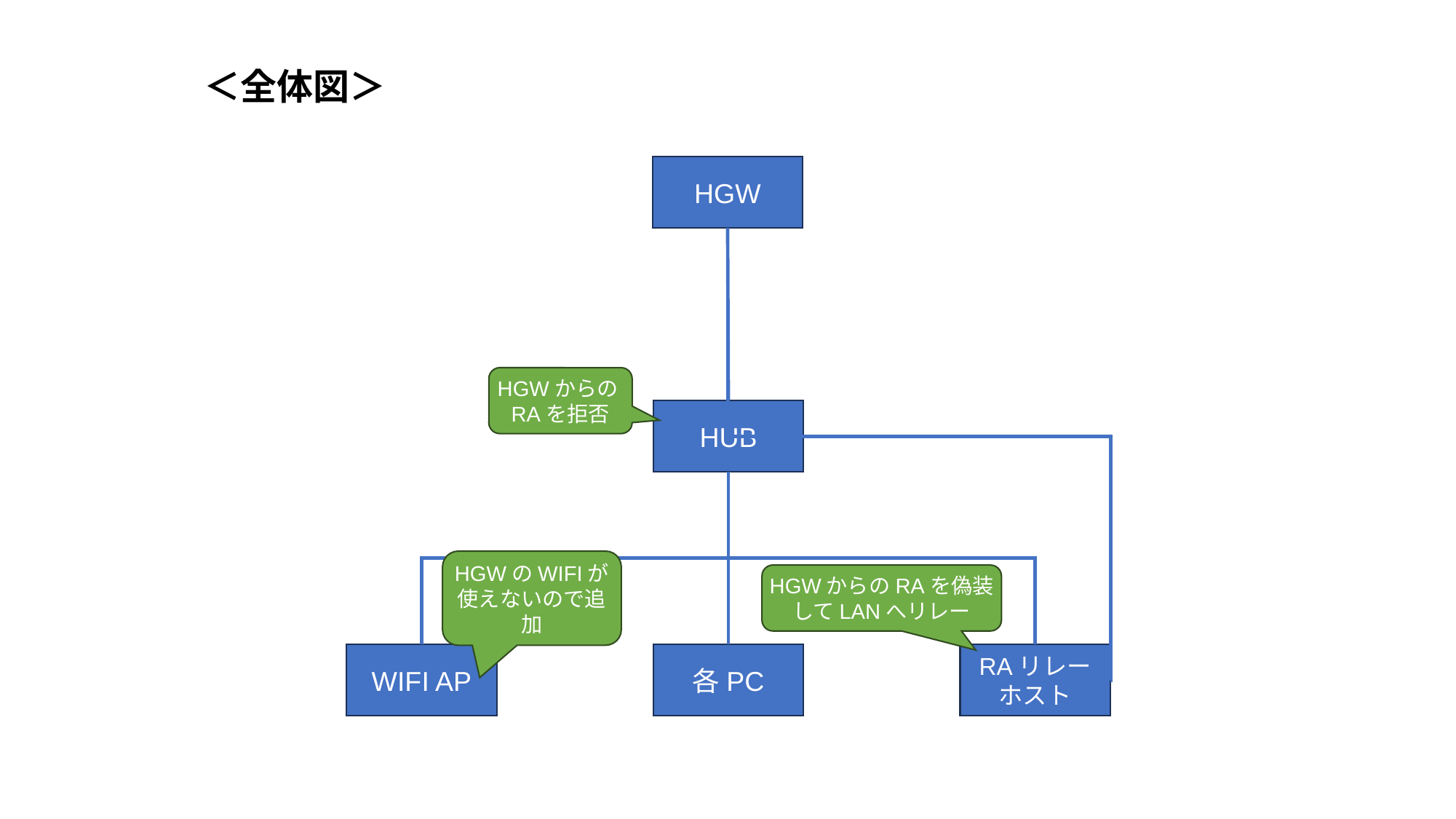

＜全体図＞
HGW
HGWからのRAを拒否
HUB
HGWからのRAを偽装してLANへリレー
HGWのWIFIが使えないので追加
WIFI AP
各PC
RAリレーホスト